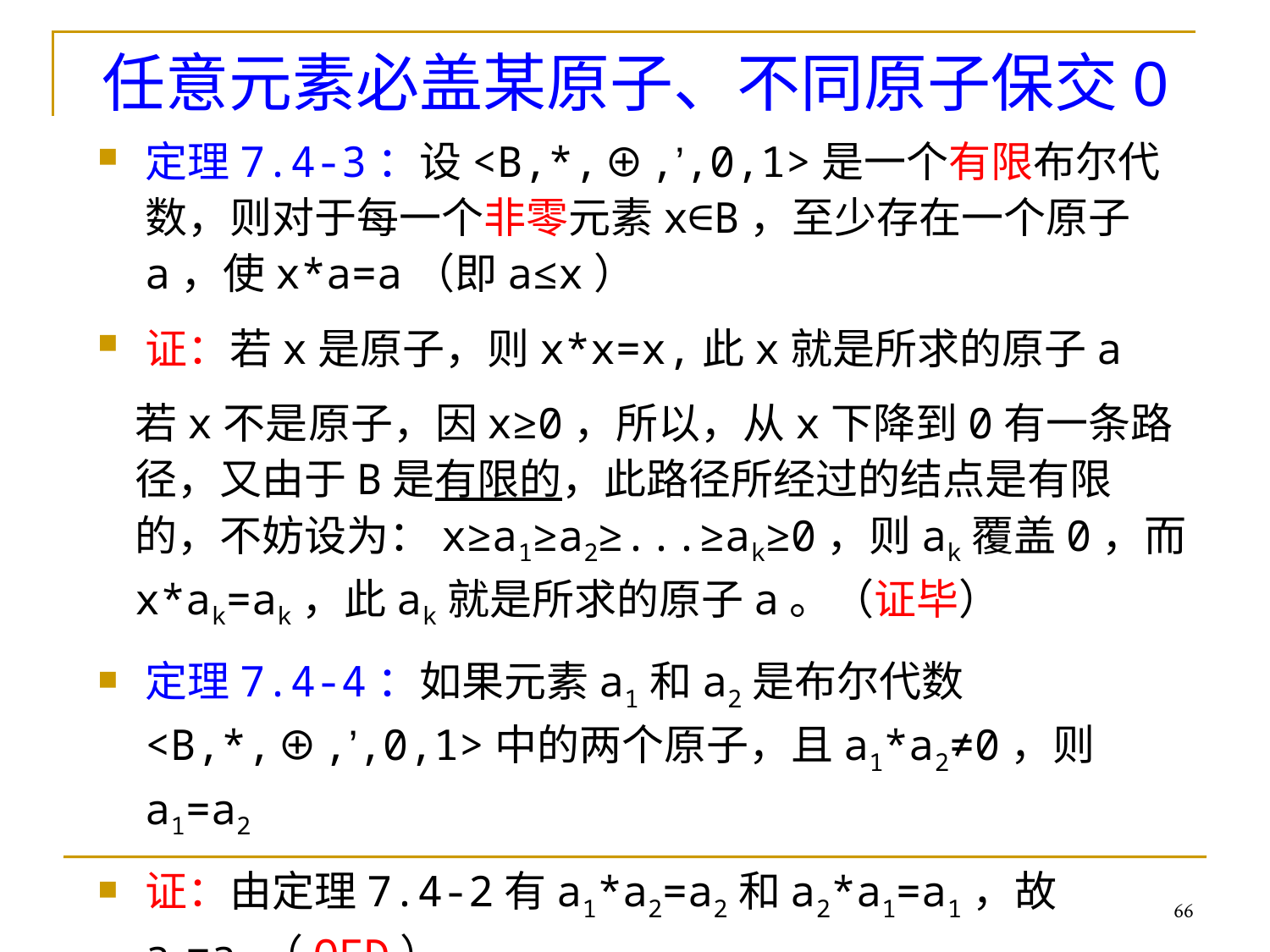

# 任意元素必盖某原子、不同原子保交0
定理7.4-3：设<B,*,⊕,’,0,1>是一个有限布尔代数，则对于每一个非零元素x∈B，至少存在一个原子a，使x*a=a（即a≤x）
证：若x是原子，则x*x=x,此x就是所求的原子a
若x不是原子，因x≥0，所以，从x下降到0有一条路径，又由于B是有限的，此路径所经过的结点是有限的，不妨设为：x≥a1≥a2≥...≥ak≥0，则ak覆盖0，而x*ak=ak，此ak就是所求的原子a。（证毕）
定理7.4-4：如果元素a1和a2是布尔代数<B,*,⊕,’,0,1>中的两个原子，且a1*a2≠0，则a1=a2
证：由定理7.4-2有a1*a2=a2和a2*a1=a1，故a1=a2（QED）
66